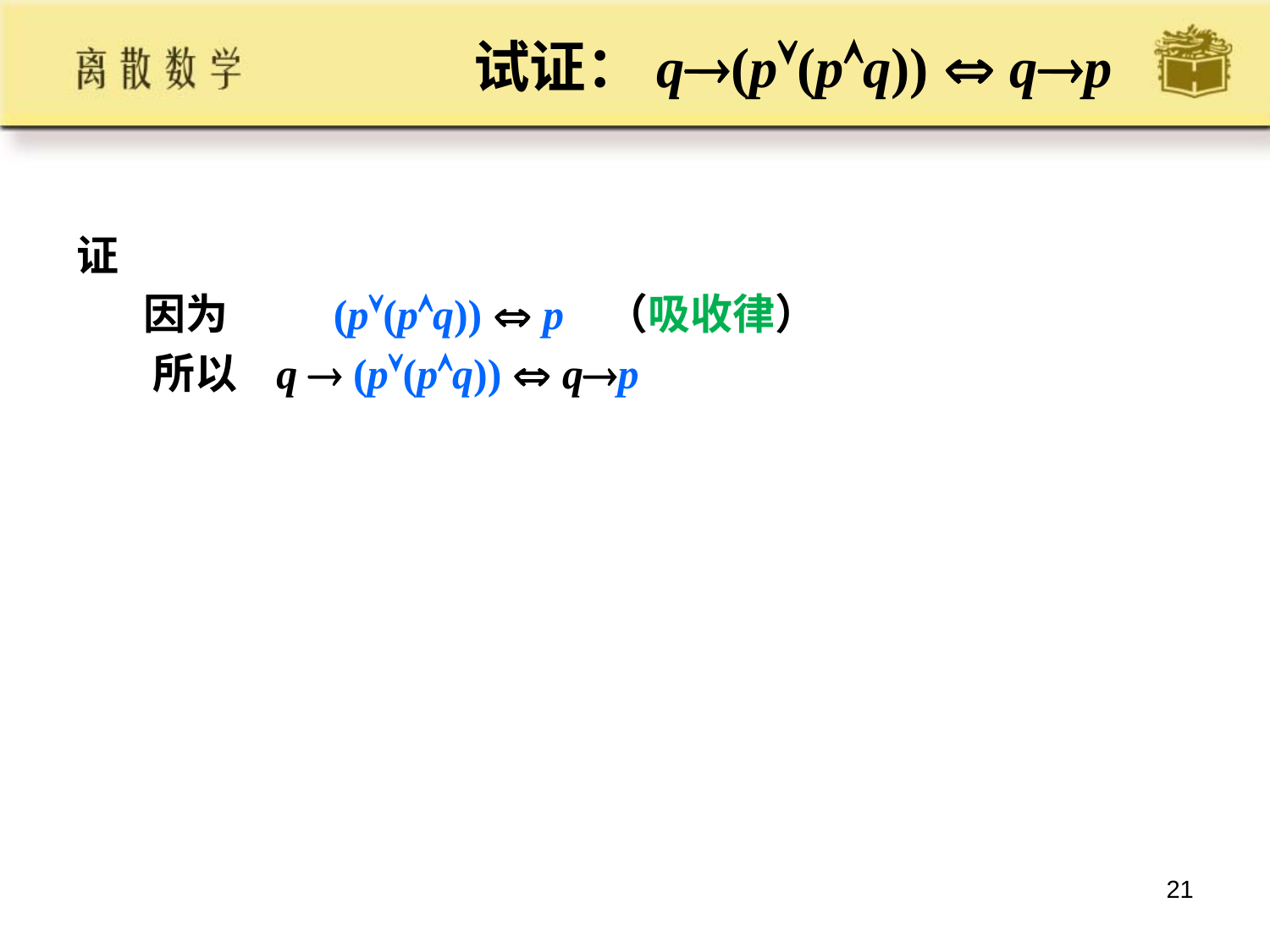

# 试证：q→(p∨(p∧q)) ⇔ q→p
证
      因为          (p∨(p∧q)) ⇔ p   （吸收律）
       所以   q → (p∨(p∧q)) ⇔ q→p
21